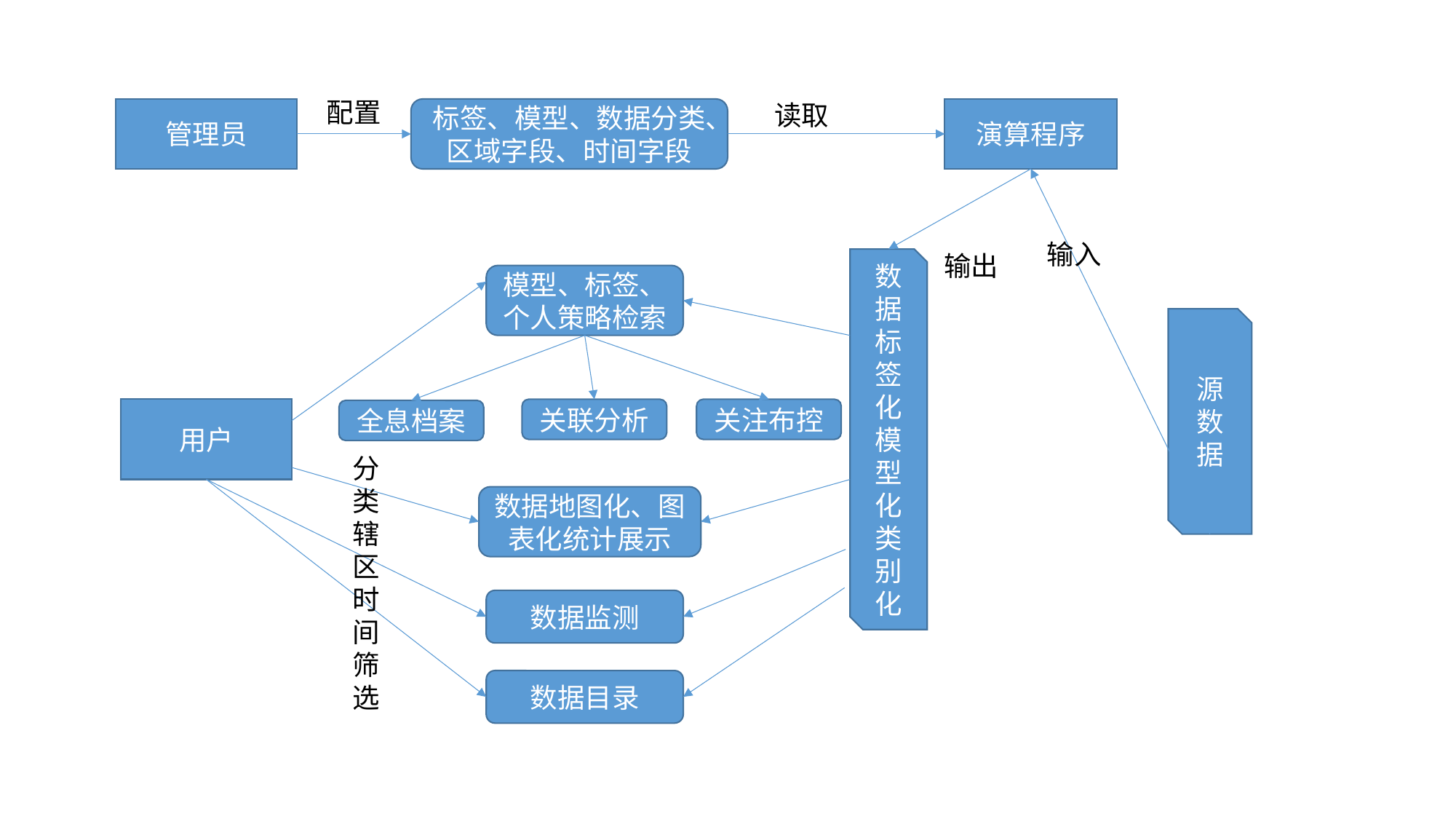

配置
读取
管理员
标签、模型、数据分类、区域字段、时间字段
演算程序
输入
输出
数据标签化模型化类别化
模型、标签、个人策略检索
源数据
用户
关联分析
关注布控
全息档案
分类辖区时间筛选
数据地图化、图表化统计展示
数据监测
数据目录